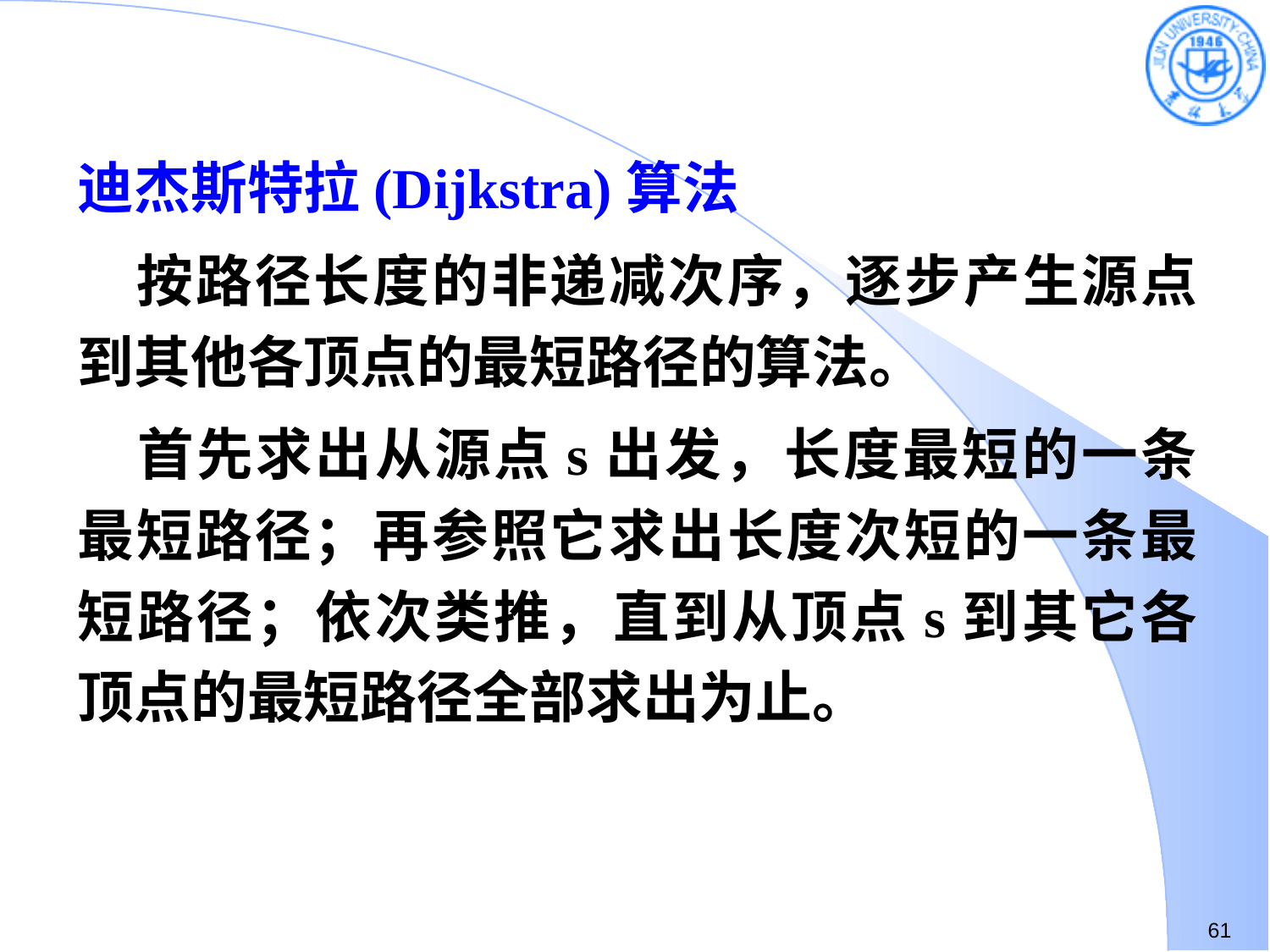

迪杰斯特拉(Dijkstra)算法
　按路径长度的非递减次序，逐步产生源点到其他各顶点的最短路径的算法。
　首先求出从源点s出发，长度最短的一条最短路径；再参照它求出长度次短的一条最短路径；依次类推，直到从顶点s到其它各顶点的最短路径全部求出为止。